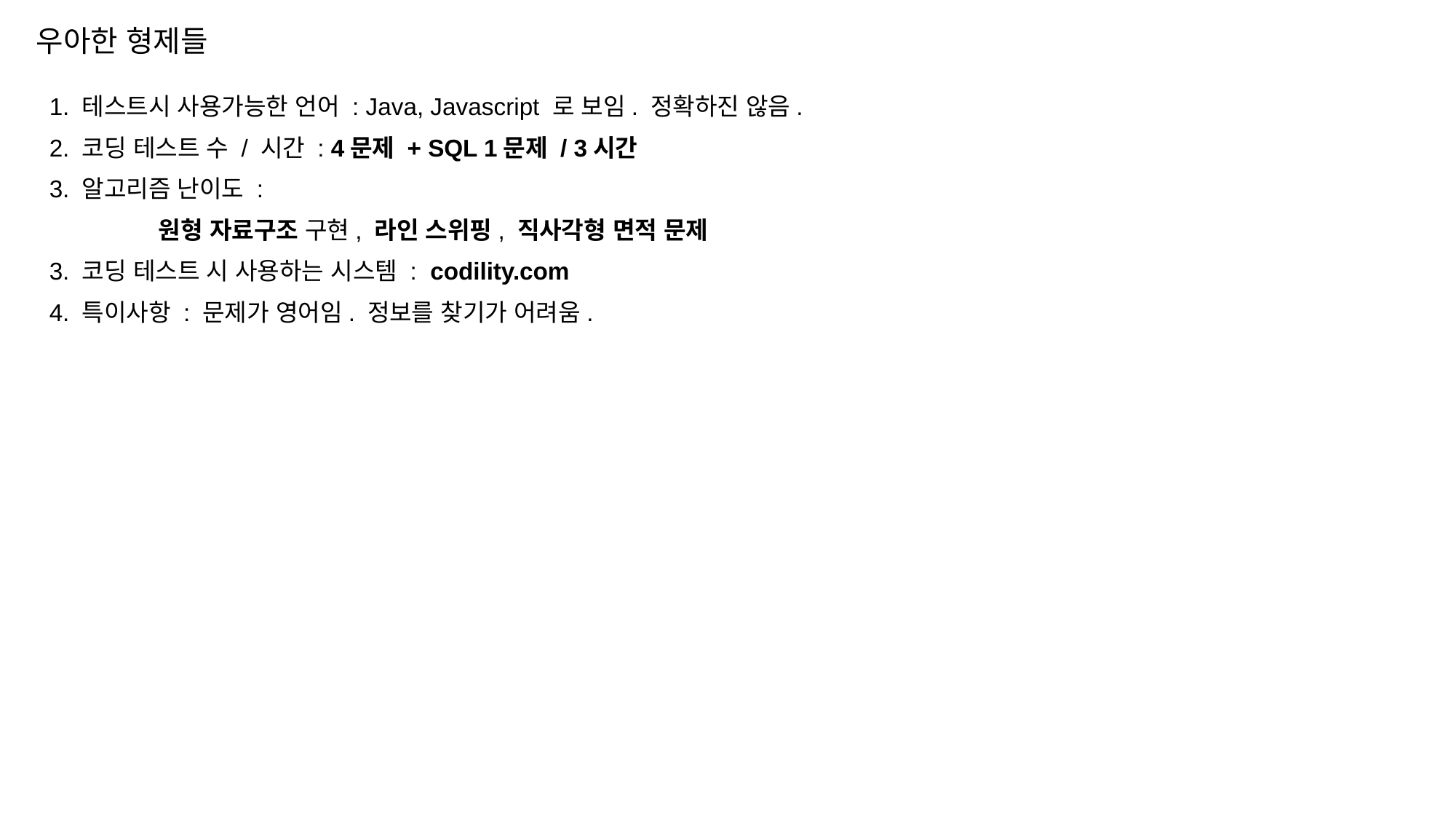

# 우아한 형제들
1. 테스트시 사용가능한 언어 : Java, Javascript 로 보임. 정확하진 않음.
2. 코딩 테스트 수 / 시간 : 4문제 + SQL 1문제 / 3시간
3. 알고리즘 난이도 :
	원형 자료구조 구현, 라인 스위핑, 직사각형 면적 문제
3. 코딩 테스트 시 사용하는 시스템 :  codility.com
4. 특이사항 : 문제가 영어임. 정보를 찾기가 어려움.